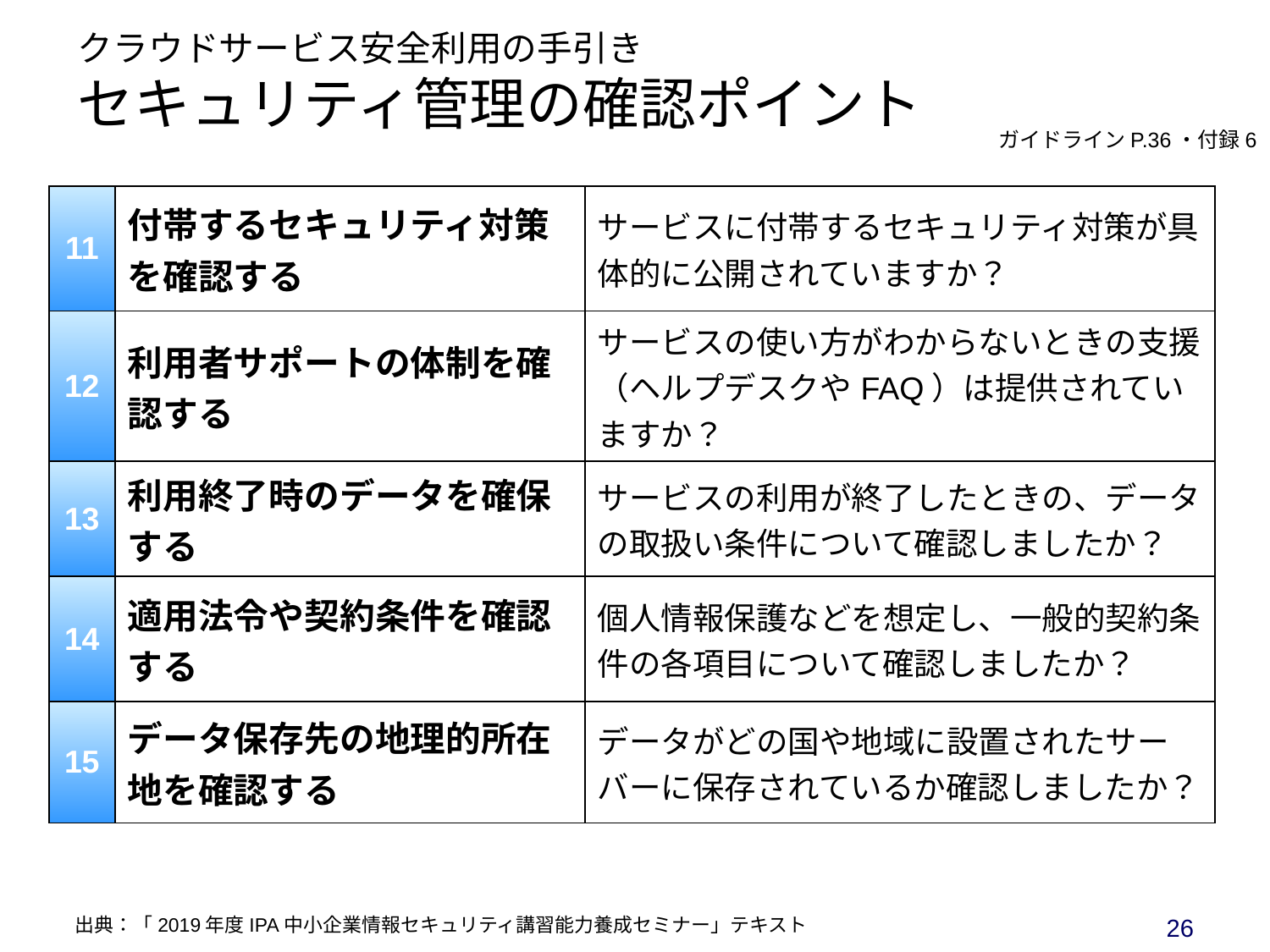

# クラウドサービス安全利用の手引き セキュリティ管理の確認ポイント
ガイドラインP.36・付録6
| 11 | 付帯するセキュリティ対策を確認する | サービスに付帯するセキュリティ対策が具体的に公開されていますか？ |
| --- | --- | --- |
| 12 | 利用者サポートの体制を確認する | サービスの使い方がわからないときの支援（ヘルプデスクやFAQ）は提供されていますか？ |
| 13 | 利用終了時のデータを確保する | サービスの利用が終了したときの、データの取扱い条件について確認しましたか？ |
| 14 | 適用法令や契約条件を確認する | 個人情報保護などを想定し、一般的契約条件の各項目について確認しましたか？ |
| 15 | データ保存先の地理的所在地を確認する | データがどの国や地域に設置されたサーバーに保存されているか確認しましたか？ |
26